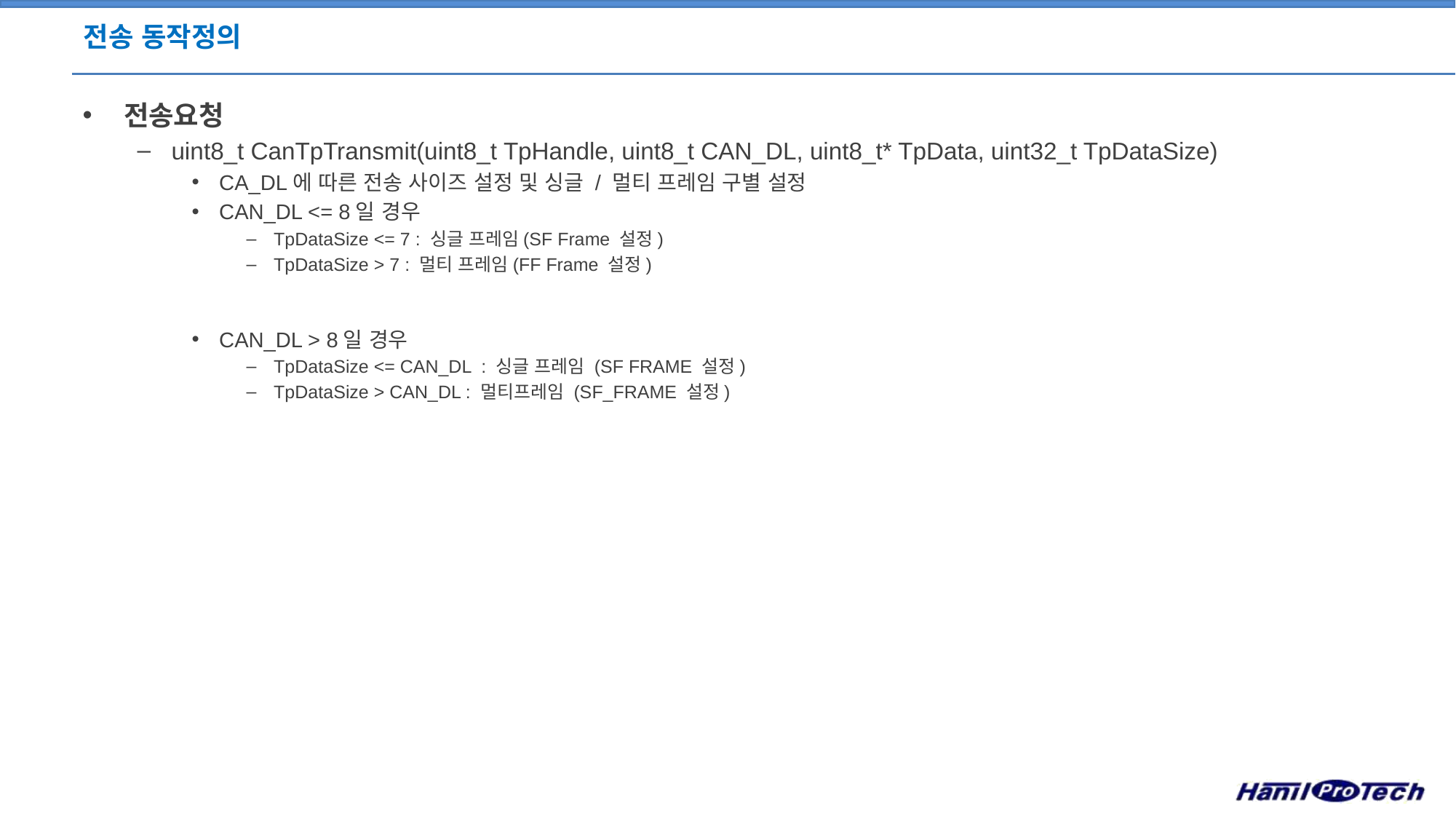

# 전송 동작정의
전송요청
uint8_t CanTpTransmit(uint8_t TpHandle, uint8_t CAN_DL, uint8_t* TpData, uint32_t TpDataSize)
CA_DL에 따른 전송 사이즈 설정 및 싱글 / 멀티 프레임 구별 설정
CAN_DL <= 8일 경우
TpDataSize <= 7 : 싱글 프레임(SF Frame 설정)
TpDataSize > 7 : 멀티 프레임(FF Frame 설정)

CAN_DL > 8일 경우
TpDataSize <= CAN_DL  : 싱글 프레임 (SF FRAME 설정)
TpDataSize > CAN_DL : 멀티프레임 (SF_FRAME 설정)